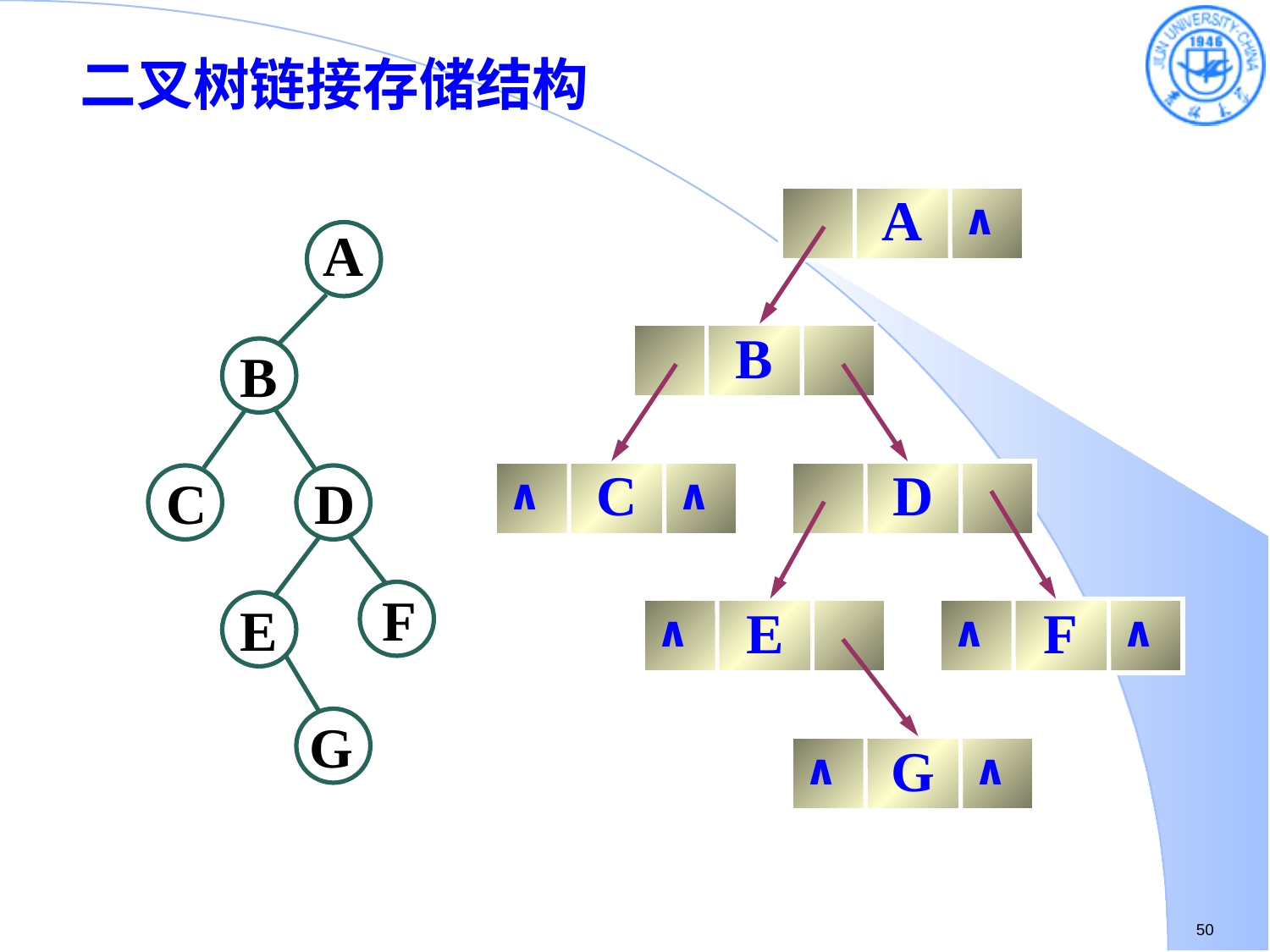

二叉树链接存储结构

A

∧

B

C

∧
∧

D

E

∧

F

∧
∧

G

∧
∧
A

B

C

D

F

E

G